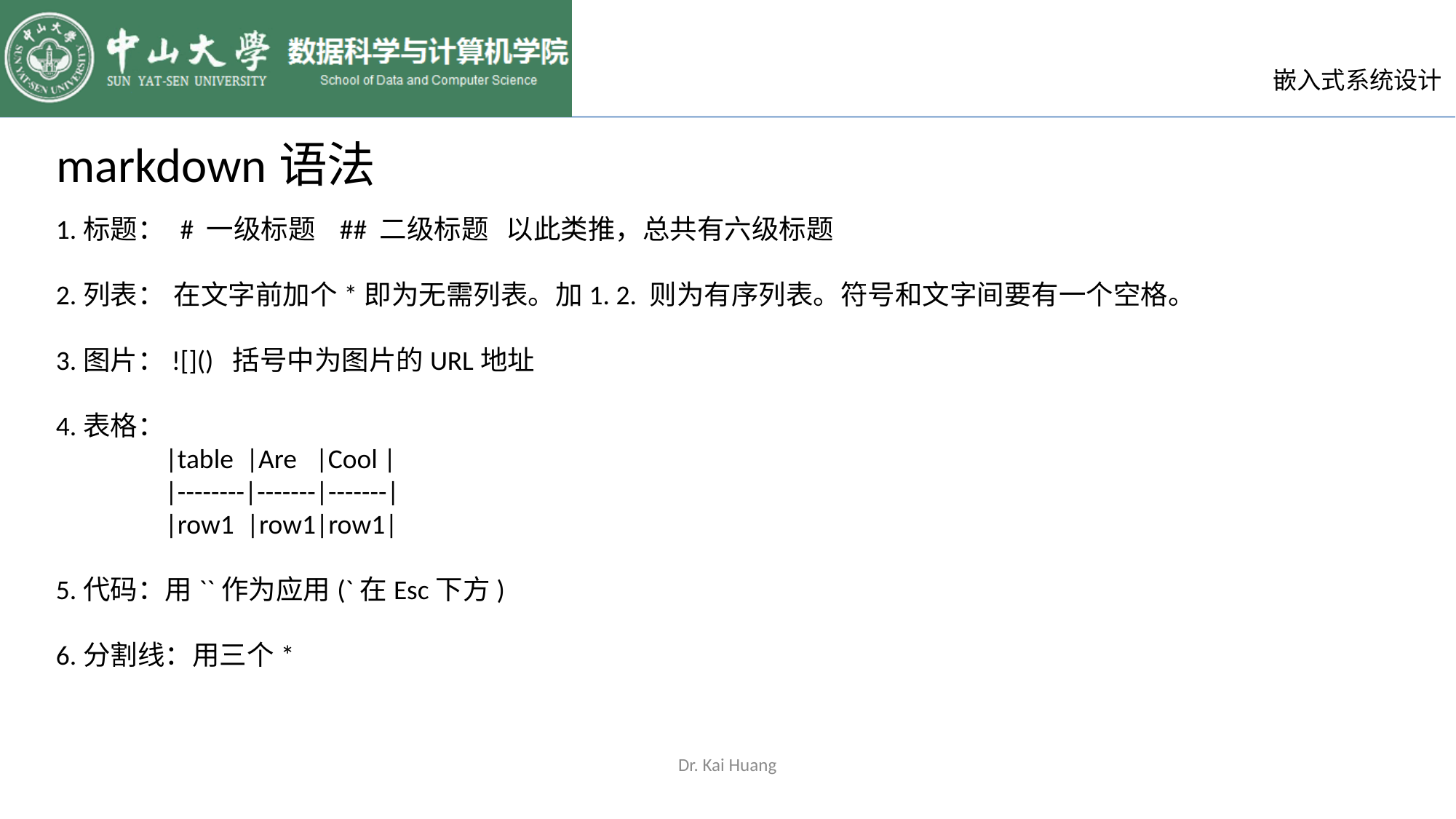

markdown语法
1.标题： # 一级标题  ## 二级标题  以此类推，总共有六级标题

2.列表： 在文字前加个*即为无需列表。加1. 2. 则为有序列表。符号和文字间要有一个空格。

3.图片：![]()  括号中为图片的URL地址

4.表格：
	|table  |Are   |Cool |
	|--------|-------|-------|
	|row1  |row1|row1|

5.代码：用``作为应用(`在Esc下方)

6.分割线：用三个*

Dr. Kai Huang